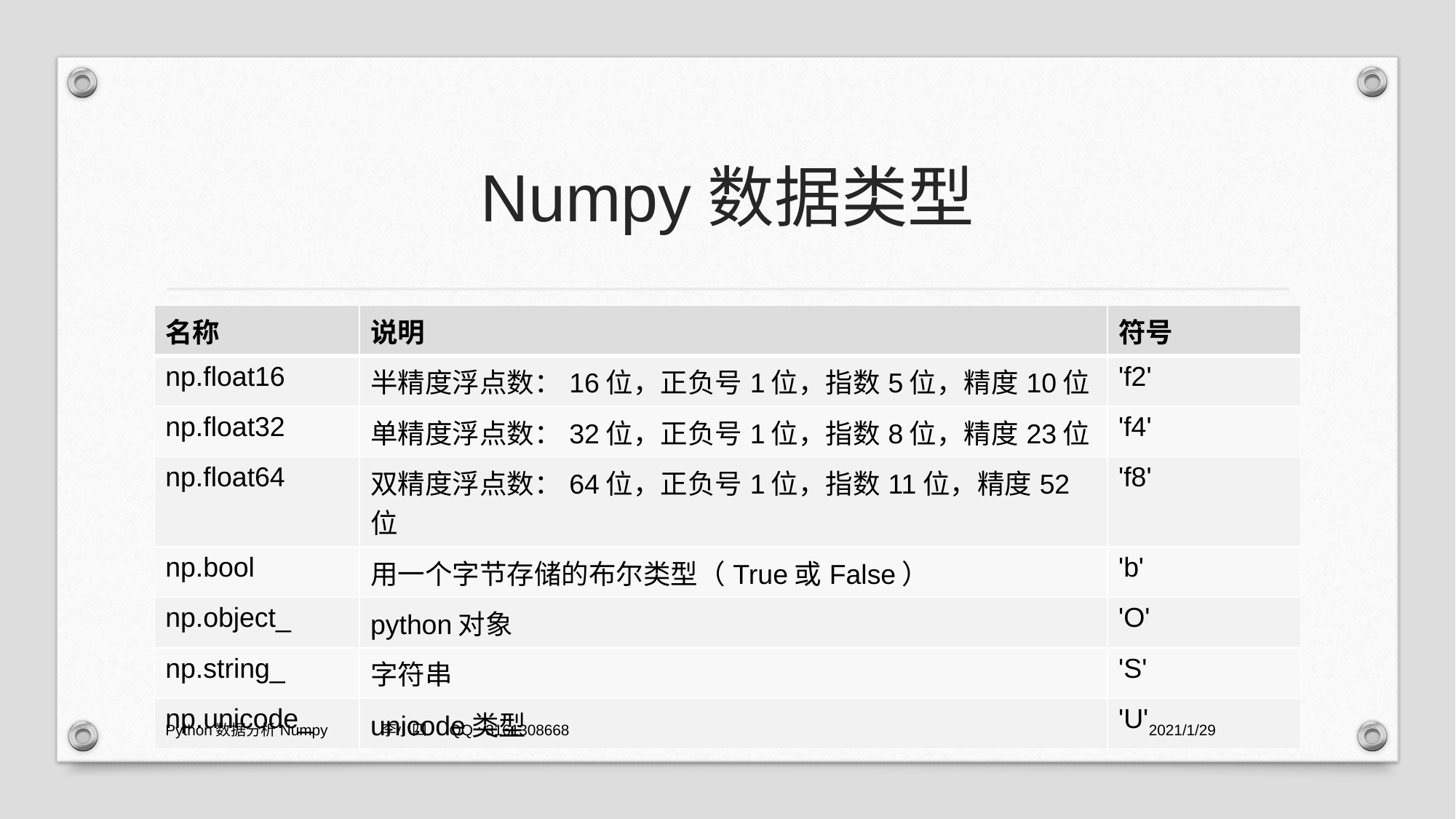

# Numpy数据类型
| 名称 | 说明 | 符号 |
| --- | --- | --- |
| np.float16 | 半精度浮点数：16位，正负号1位，指数5位，精度10位 | 'f2' |
| np.float32 | 单精度浮点数：32位，正负号1位，指数8位，精度23位 | 'f4' |
| np.float64 | 双精度浮点数：64位，正负号1位，指数11位，精度52位 | 'f8' |
| np.bool | 用一个字节存储的布尔类型（True或False） | 'b' |
| np.object\_ | python对象 | 'O' |
| np.string\_ | 字符串 | 'S' |
| np.unicode\_ | unicode类型 | 'U' |
Python数据分析Numpy            李小四    QQ : 3161308668
2021/1/29
7